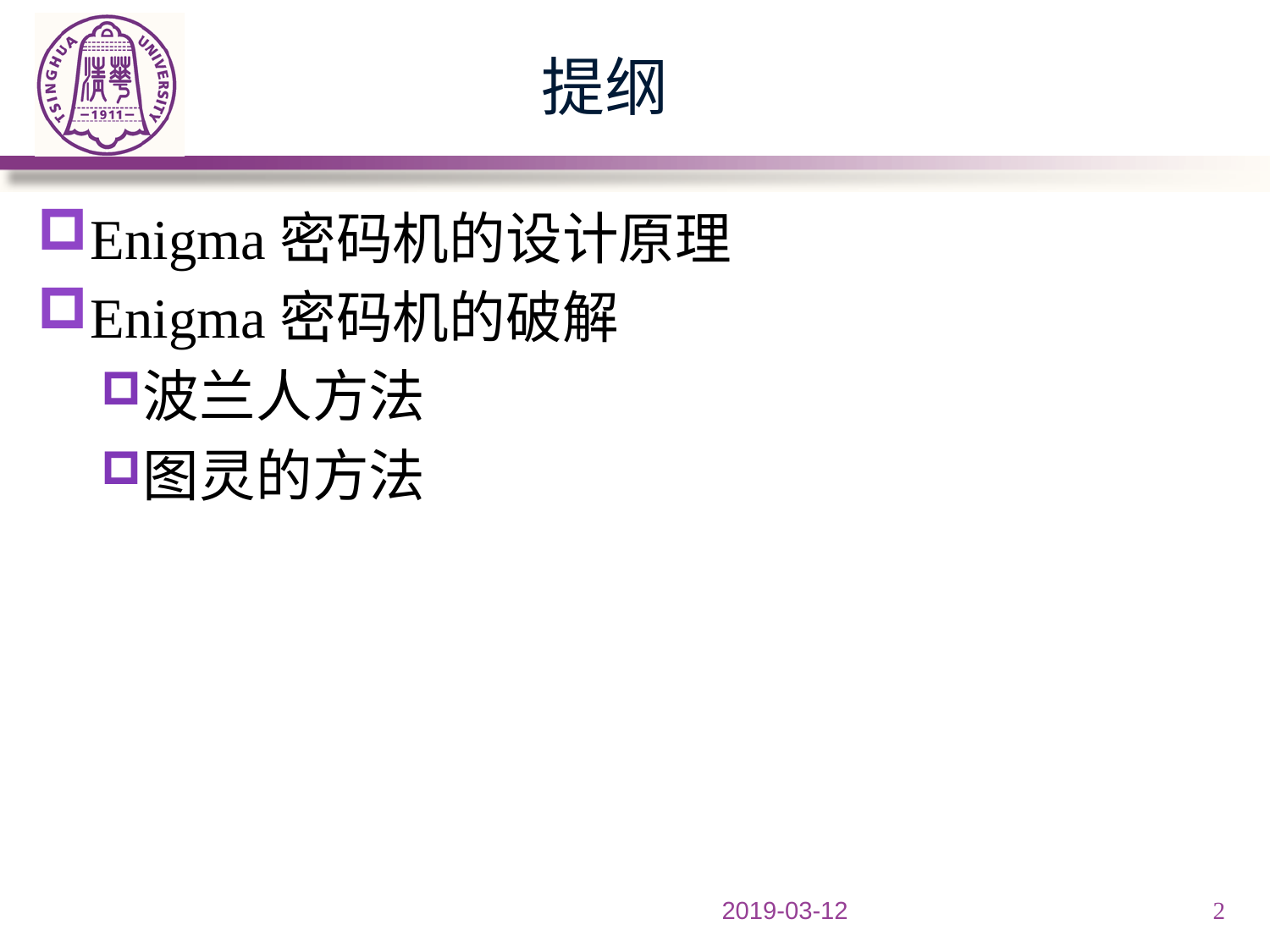

# 提纲
Enigma密码机的设计原理
Enigma密码机的破解
波兰人方法
图灵的方法

2019-03-12
2